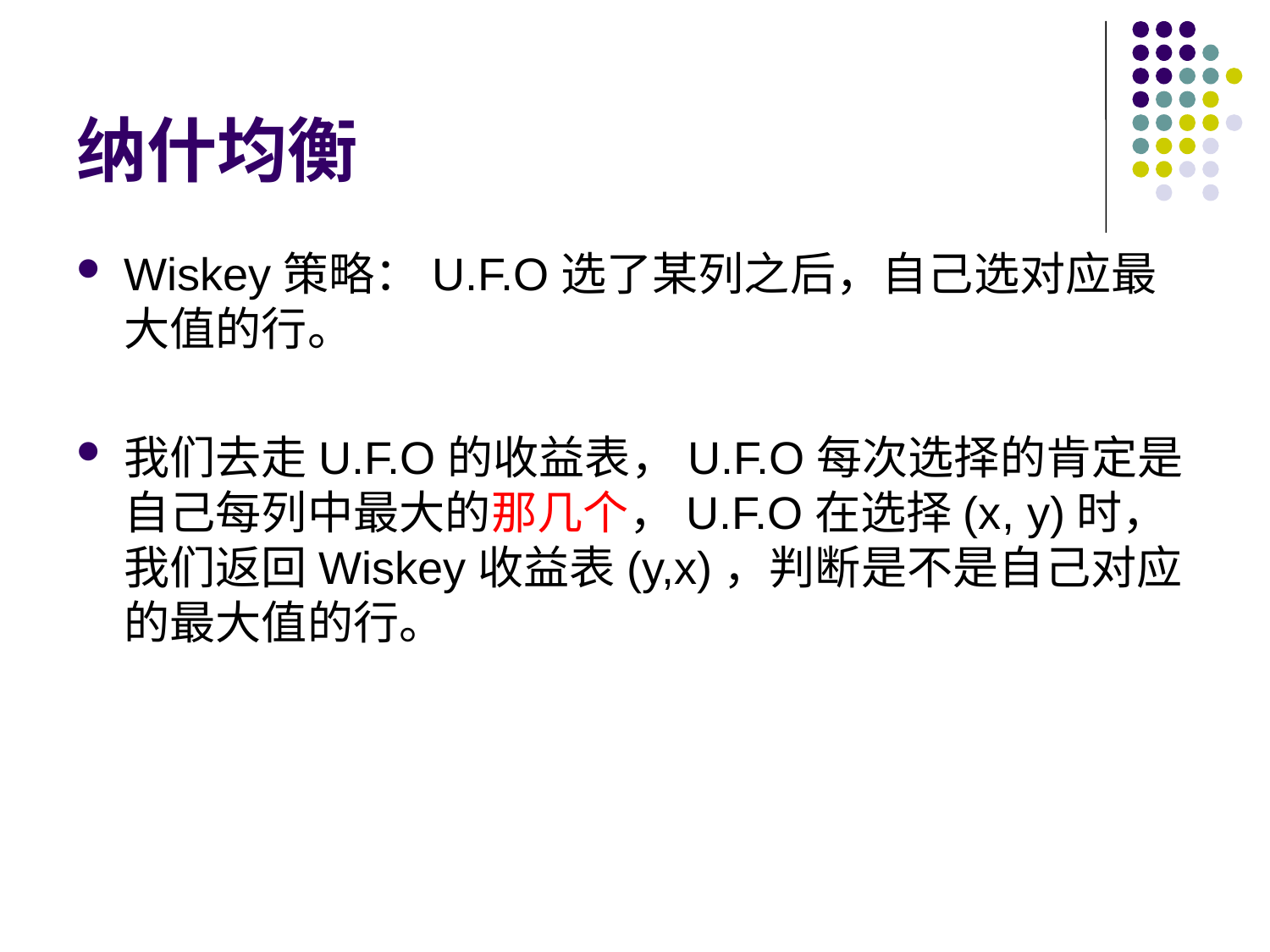

# 纳什均衡
Wiskey策略：U.F.O选了某列之后，自己选对应最大值的行。

我们去走U.F.O的收益表，U.F.O每次选择的肯定是自己每列中最大的那几个，U.F.O在选择(x, y)时，我们返回Wiskey收益表(y,x)，判断是不是自己对应的最大值的行。